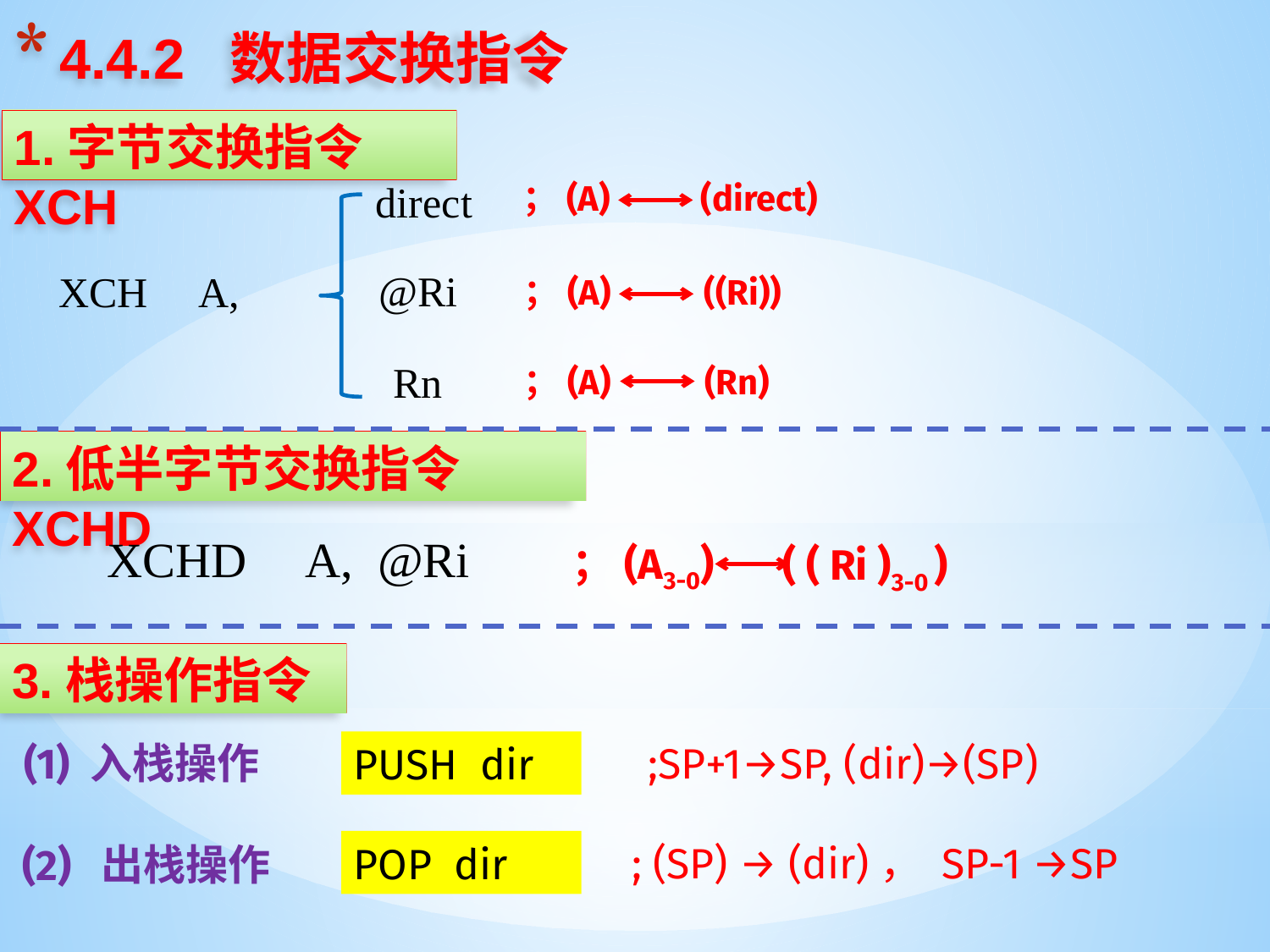

# 4.4.2  数据交换指令
1.字节交换指令XCH
direct
；(A)
(direct)

@Ri
XCH     A,
；(A)
((Ri))
Rn
；(A)
(Rn)
2.低半字节交换指令XCHD
XCHD     A,  @Ri
；(A3-0)
( ( Ri )3-0 )
3.栈操作指令
(1) 入栈操作
;SP+1→SP, (dir)→(SP)
PUSH  dir
; (SP) → (dir)， SP-1 →SP
POP  dir
(2)  出栈操作